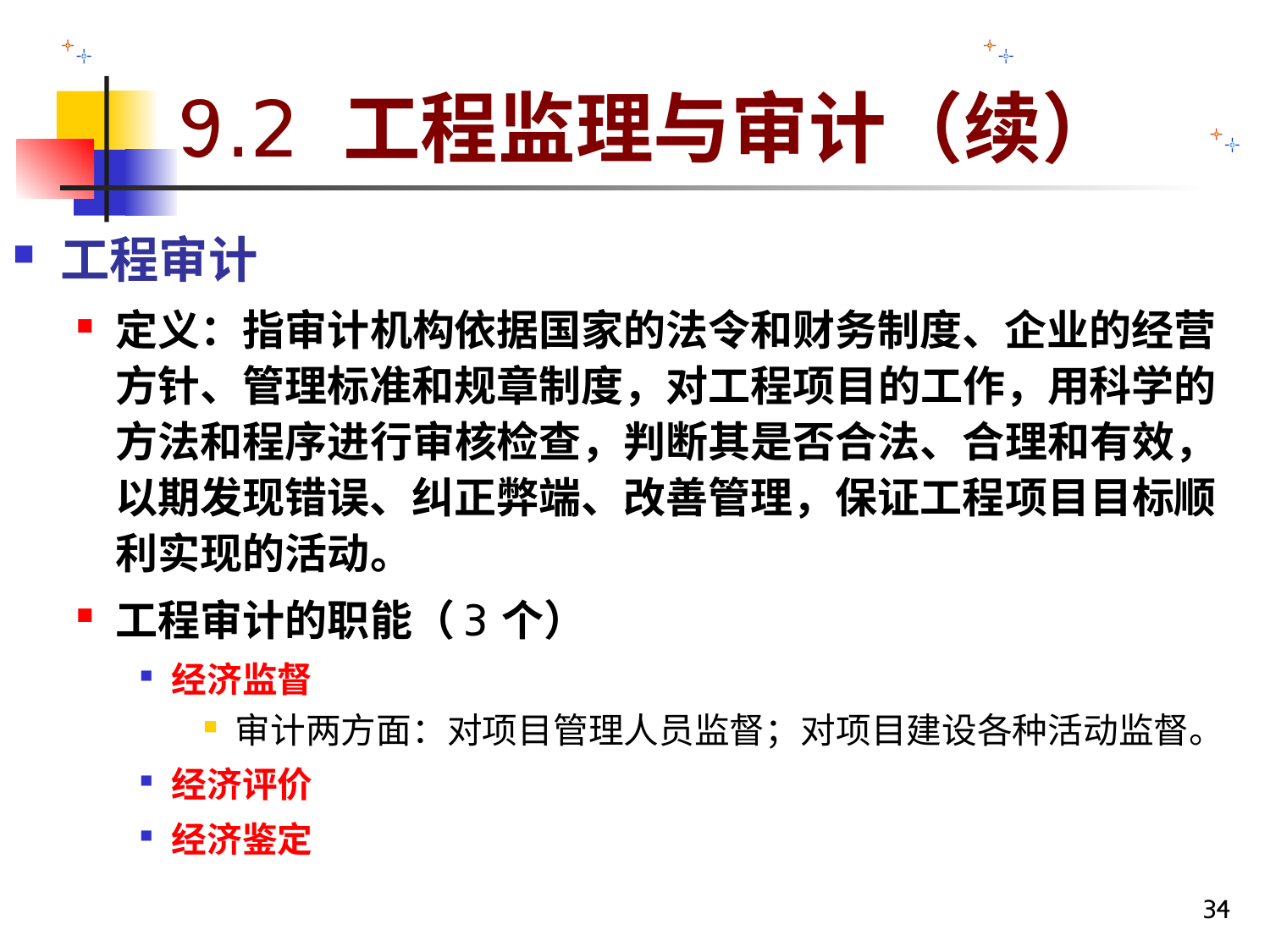

# 9.2 工程监理与审计（续）
工程审计
定义：指审计机构依据国家的法令和财务制度、企业的经营方针、管理标准和规章制度，对工程项目的工作，用科学的方法和程序进行审核检查，判断其是否合法、合理和有效，以期发现错误、纠正弊端、改善管理，保证工程项目目标顺利实现的活动。
工程审计的职能（3个）
经济监督
审计两方面：对项目管理人员监督；对项目建设各种活动监督。
经济评价
经济鉴定
34